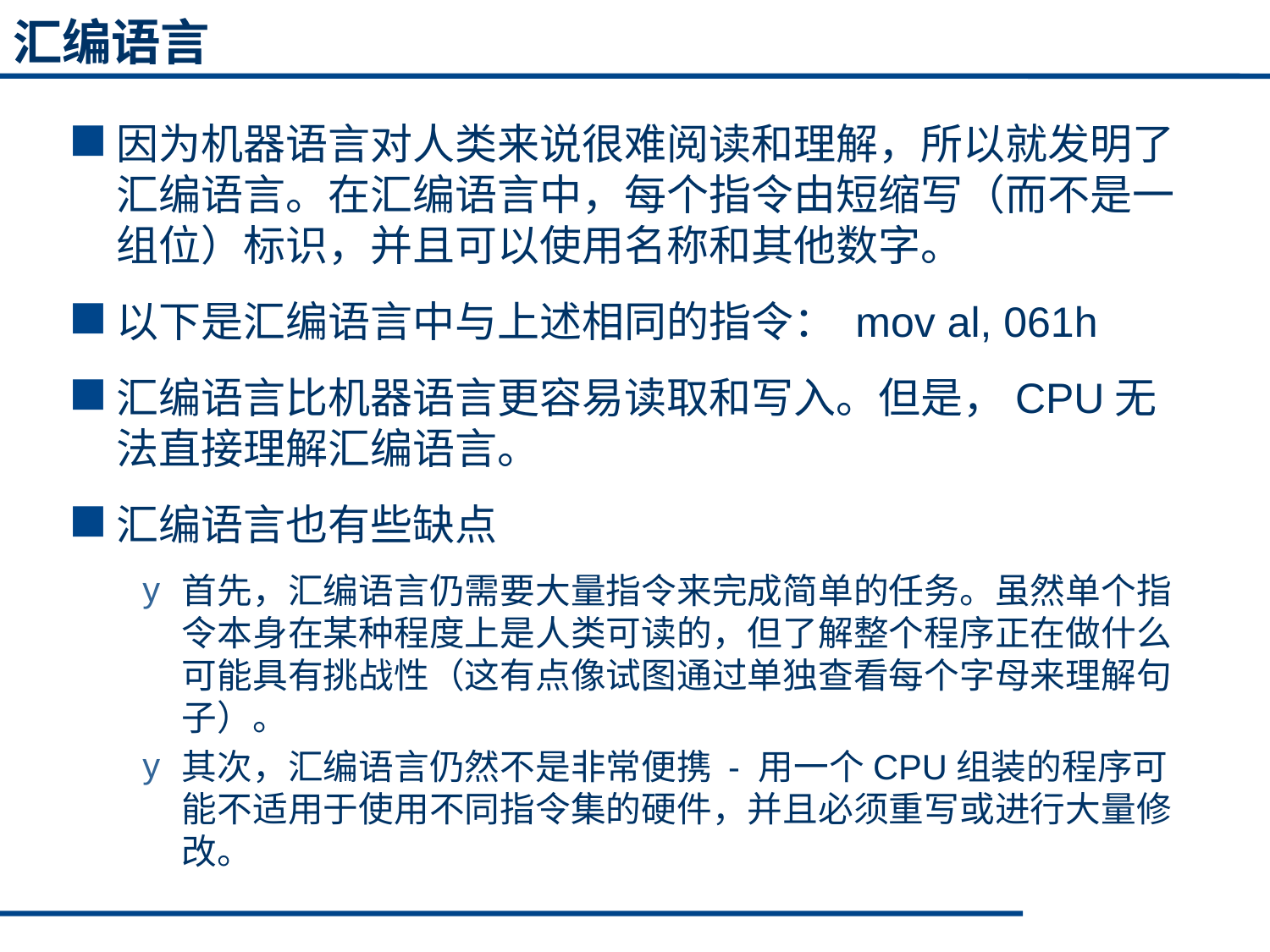

# 汇编语言
因为机器语言对人类来说很难阅读和理解，所以就发明了汇编语言。在汇编语言中，每个指令由短缩写（而不是一组位）标识，并且可以使用名称和其他数字。
以下是汇编语言中与上述相同的指令： mov al, 061h
汇编语言比机器语言更容易读取和写入。但是，CPU无法直接理解汇编语言。
汇编语言也有些缺点
首先，汇编语言仍需要大量指令来完成简单的任务。虽然单个指令本身在某种程度上是人类可读的，但了解整个程序正在做什么可能具有挑战性（这有点像试图通过单独查看每个字母来理解句子）。
其次，汇编语言仍然不是非常便携 - 用一个CPU组装的程序可能不适用于使用不同指令集的硬件，并且必须重写或进行大量修改。